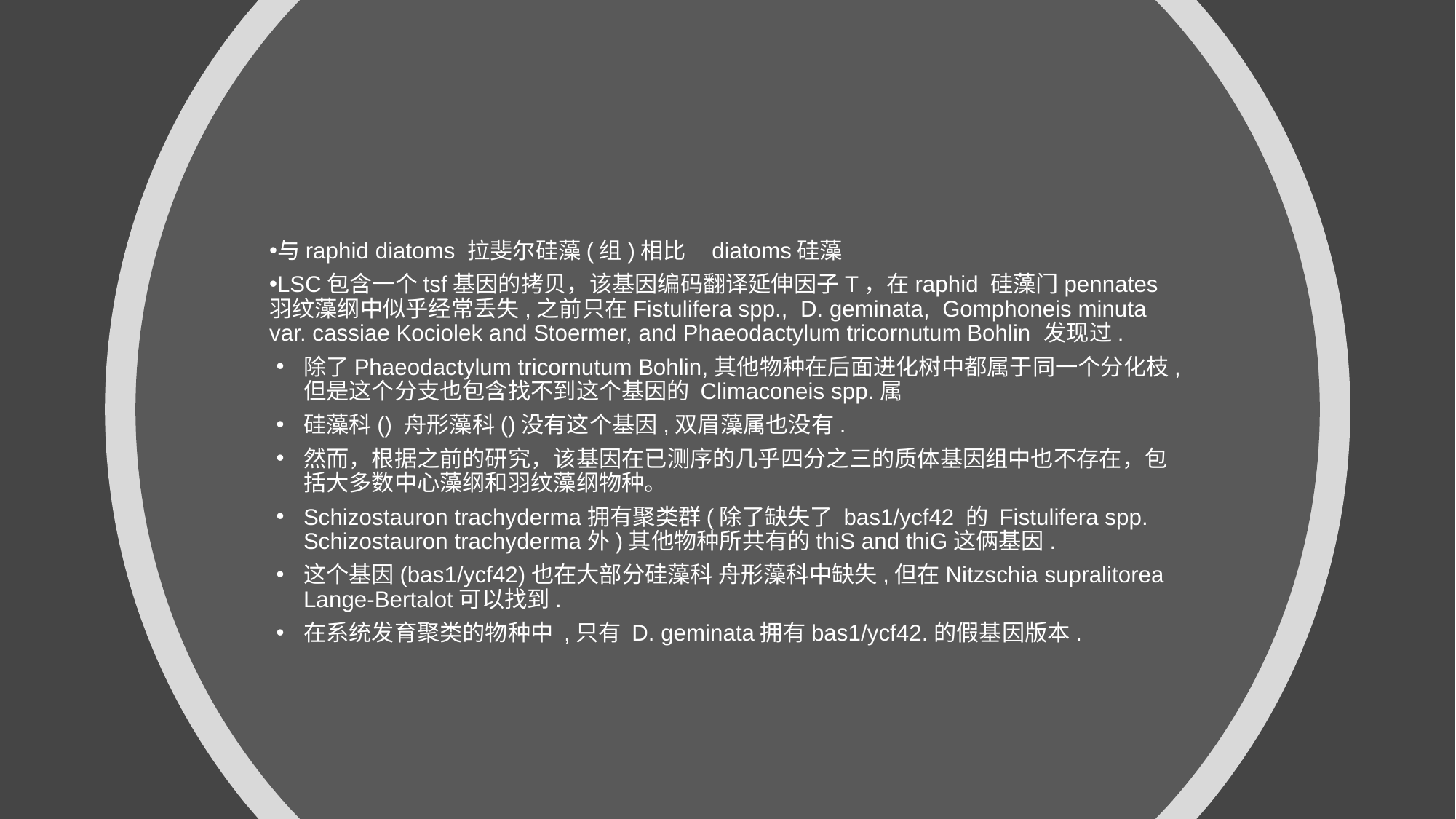

与raphid diatoms 拉斐尔硅藻(组)相比    diatoms硅藻
LSC包含一个tsf基因的拷贝，该基因编码翻译延伸因子T，在raphid 硅藻门pennates羽纹藻纲中似乎经常丢失,之前只在Fistulifera spp.,  D. geminata,  Gomphoneis minuta var. cassiae Kociolek and Stoermer, and Phaeodactylum tricornutum Bohlin 发现过.
除了Phaeodactylum tricornutum Bohlin,其他物种在后面进化树中都属于同一个分化枝,但是这个分支也包含找不到这个基因的 Climaconeis spp.属
硅藻科() 舟形藻科()没有这个基因,双眉藻属也没有.
然而，根据之前的研究，该基因在已测序的几乎四分之三的质体基因组中也不存在，包括大多数中心藻纲和羽纹藻纲物种。
Schizostauron trachyderma拥有聚类群(除了缺失了 bas1/ycf42 的 Fistulifera spp. Schizostauron trachyderma外)其他物种所共有的thiS and thiG这俩基因.
这个基因(bas1/ycf42)也在大部分硅藻科 舟形藻科中缺失,但在Nitzschia supralitorea Lange-Bertalot可以找到.
在系统发育聚类的物种中 ,只有 D. geminata拥有bas1/ycf42.的假基因版本.